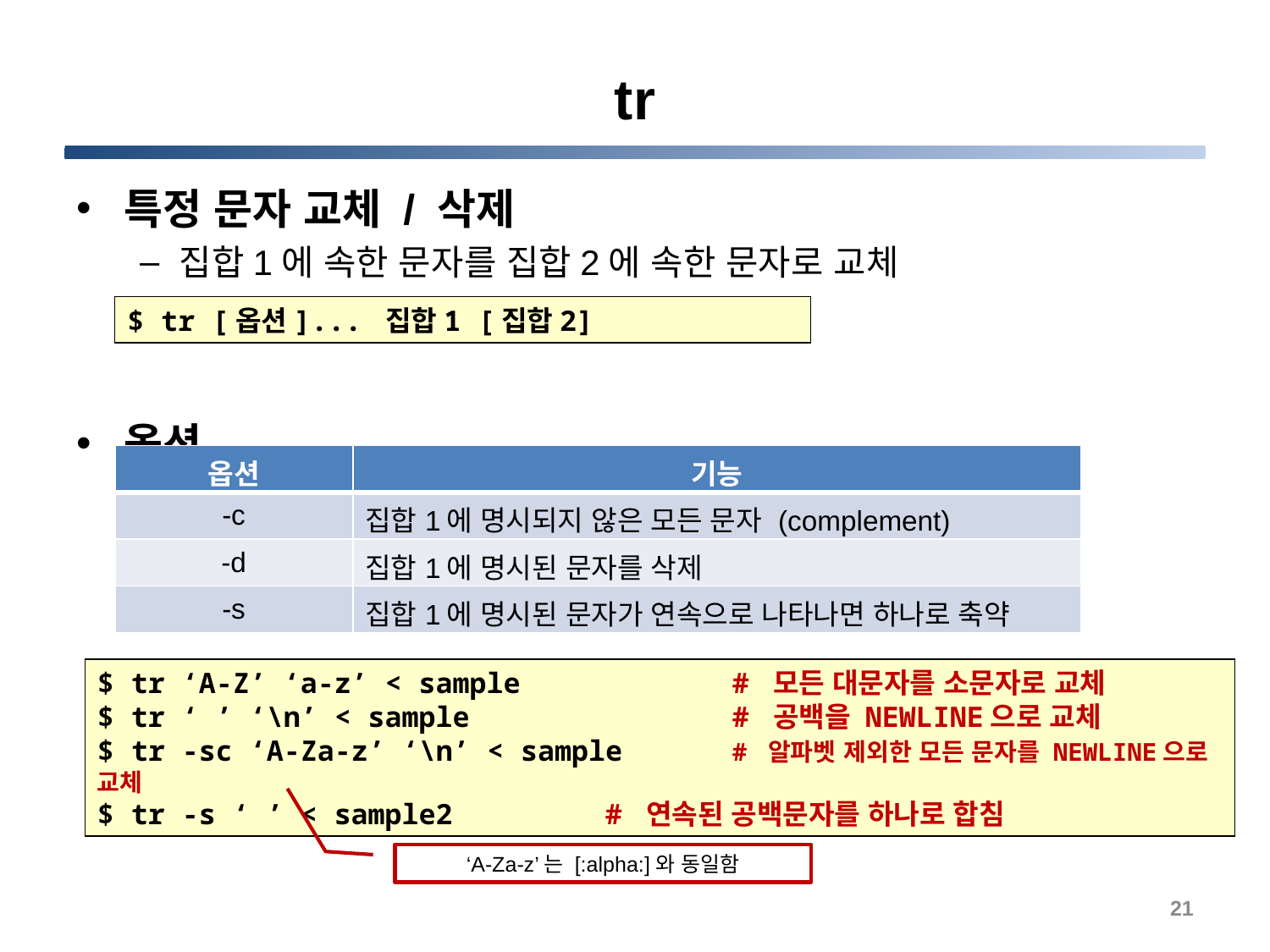

# tr
특정 문자 교체 / 삭제
집합1에 속한 문자를 집합2에 속한 문자로 교체

옵션

$ tr [옵션]... 집합1 [집합2]
| 옵션 | 기능 |
| --- | --- |
| -c | 집합1에 명시되지 않은 모든 문자 (complement) |
| -d | 집합1에 명시된 문자를 삭제 |
| -s | 집합1에 명시된 문자가 연속으로 나타나면 하나로 축약 |
$ tr ‘A-Z’ ‘a-z’ < sample		# 모든 대문자를 소문자로 교체
$ tr ‘ ’ ‘\n’ < sample 		# 공백을 NEWLINE으로 교체
$ tr -sc ‘A-Za-z’ ‘\n’ < sample 	# 알파벳 제외한 모든 문자를 NEWLINE으로 교체
$ tr -s ‘ ’ < sample2		# 연속된 공백문자를 하나로 합침
‘A-Za-z’는 [:alpha:]와 동일함
21